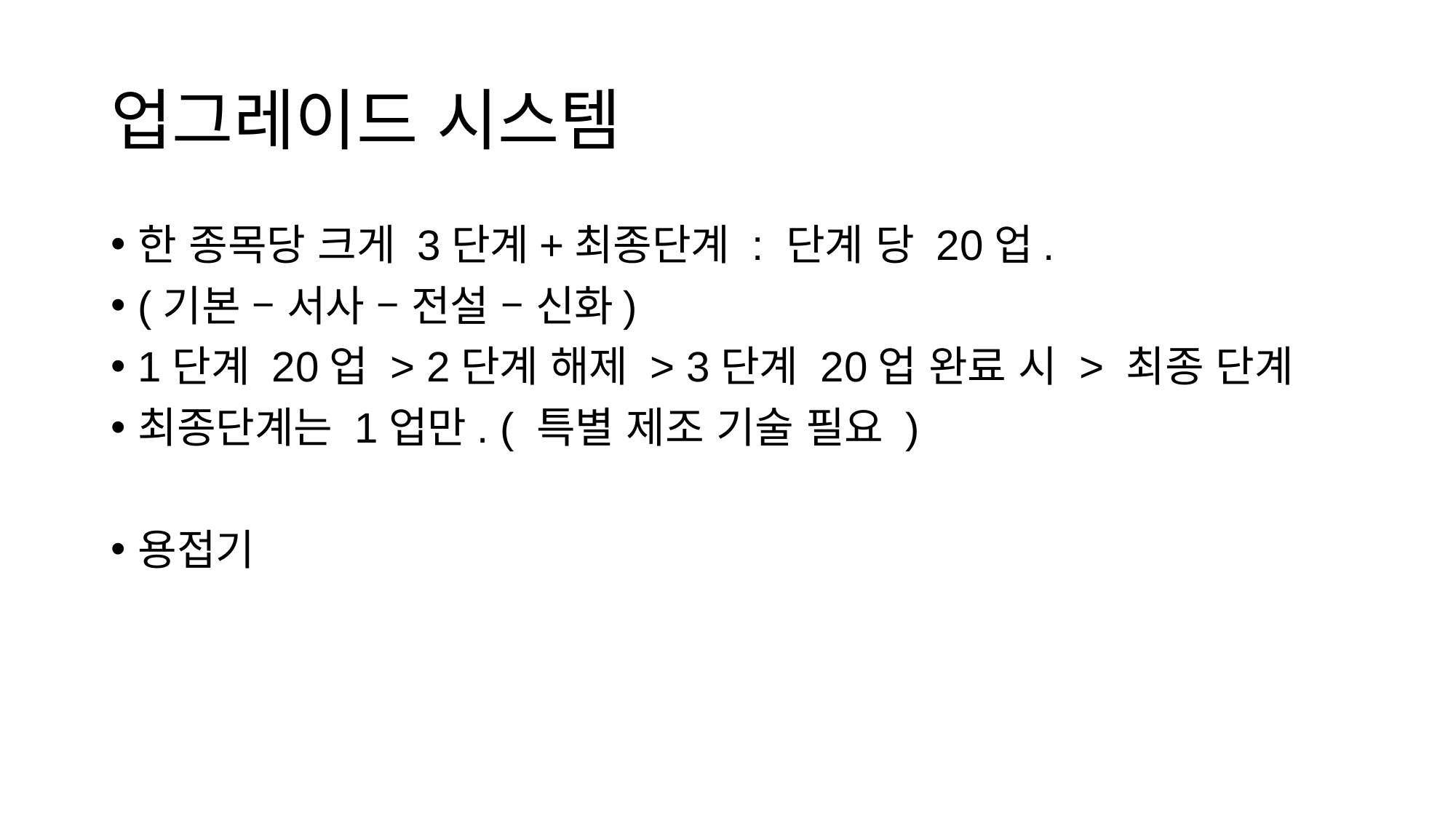

# 업그레이드 시스템
한 종목당 크게 3단계+최종단계 : 단계 당 20업.
(기본 – 서사 – 전설 – 신화)
1단계 20업 > 2단계 해제 > 3단계 20업 완료 시 > 최종 단계
최종단계는 1업만. ( 특별 제조 기술 필요 )

용접기